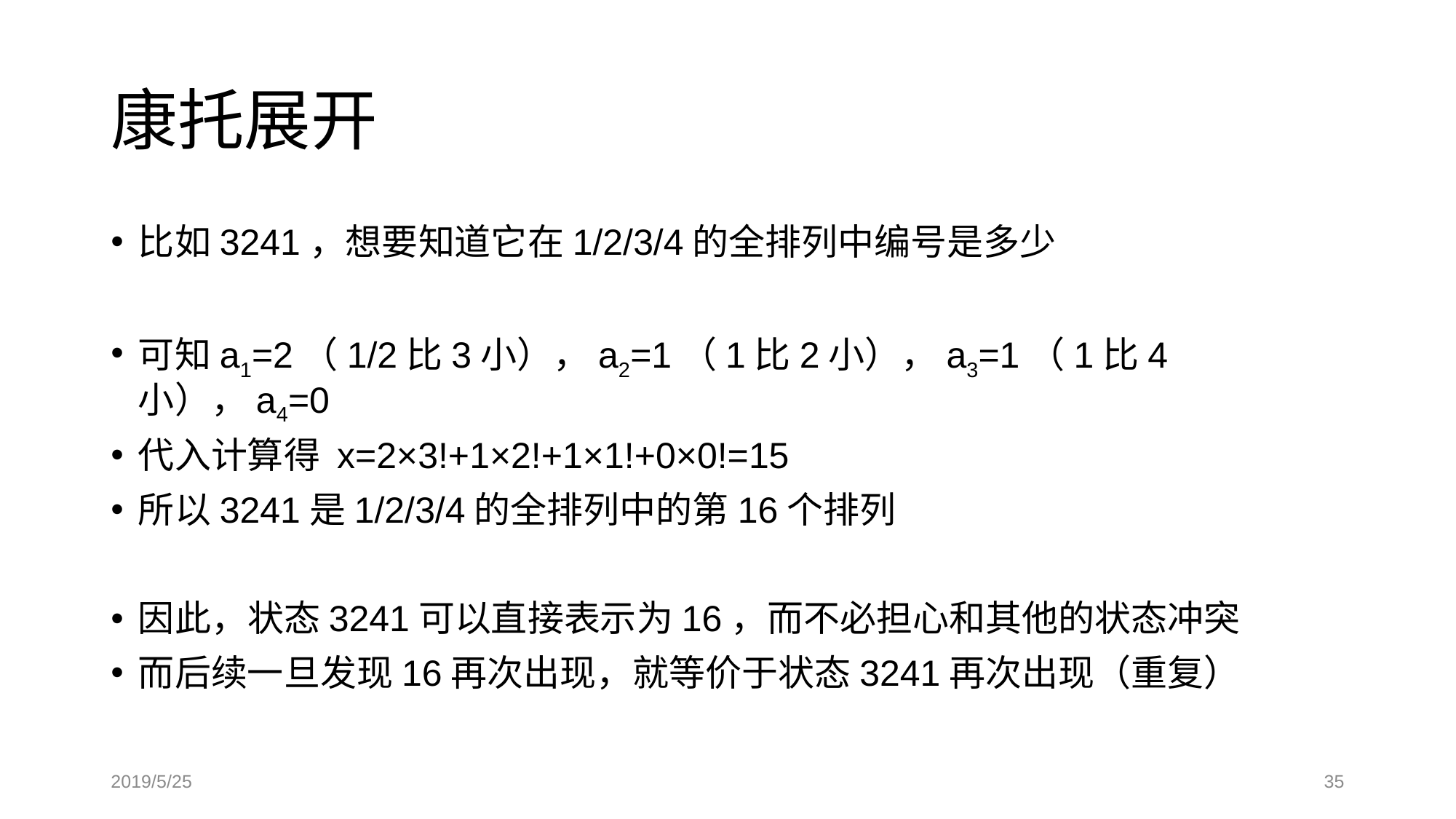

# 康托展开
比如3241，想要知道它在1/2/3/4的全排列中编号是多少

可知a1=2（1/2比3小），a2=1（1比2小），a3=1（1比4小），a4=0
代入计算得 x=2×3!+1×2!+1×1!+0×0!=15
所以3241是1/2/3/4的全排列中的第16个排列

因此，状态3241可以直接表示为16，而不必担心和其他的状态冲突
而后续一旦发现16再次出现，就等价于状态3241再次出现（重复）
2019/5/25
35